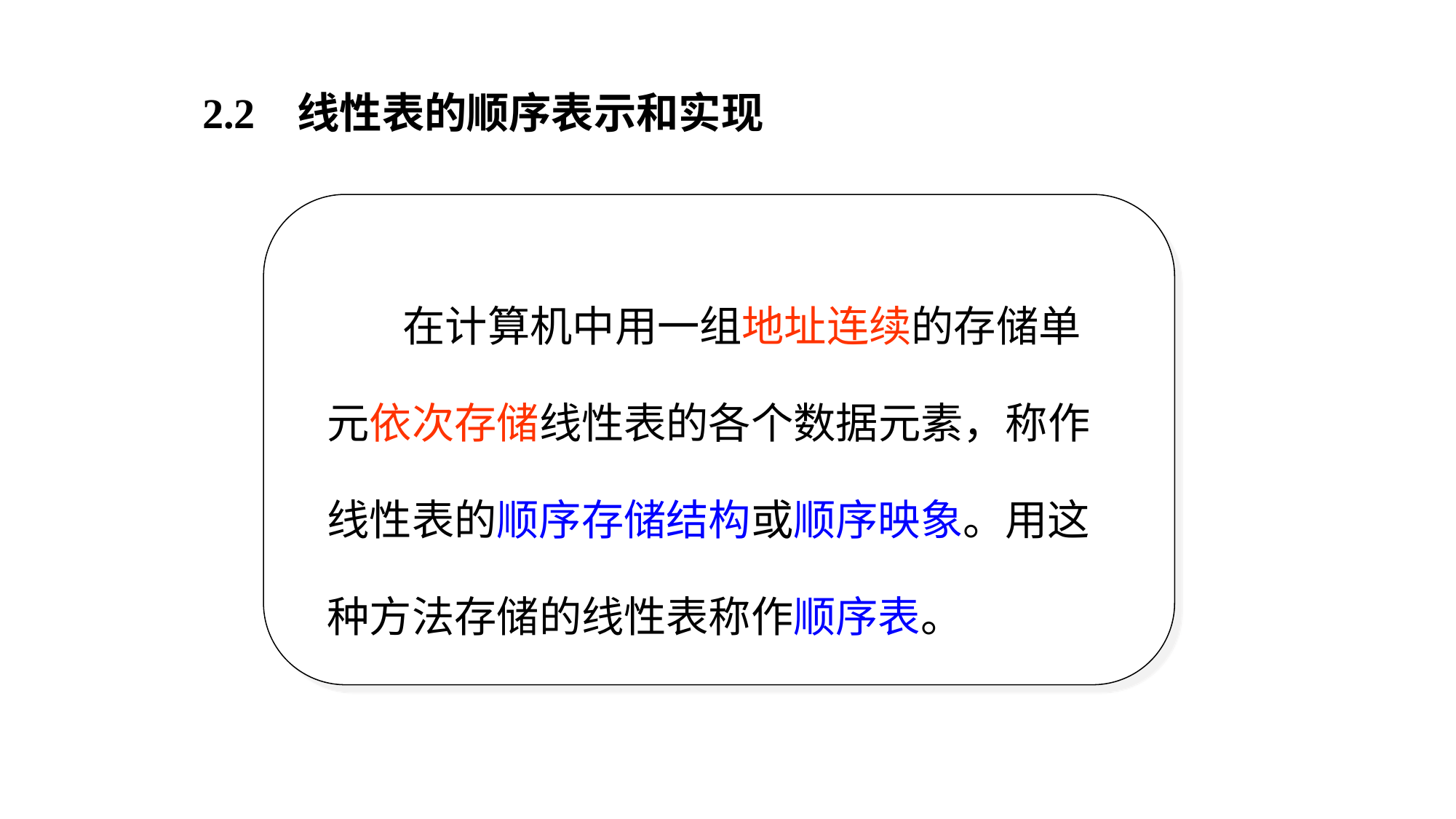

2.2   线性表的顺序表示和实现
          在计算机中用一组地址连续的存储单
  元依次存储线性表的各个数据元素，称作
  线性表的顺序存储结构或顺序映象。用这
  种方法存储的线性表称作顺序表。